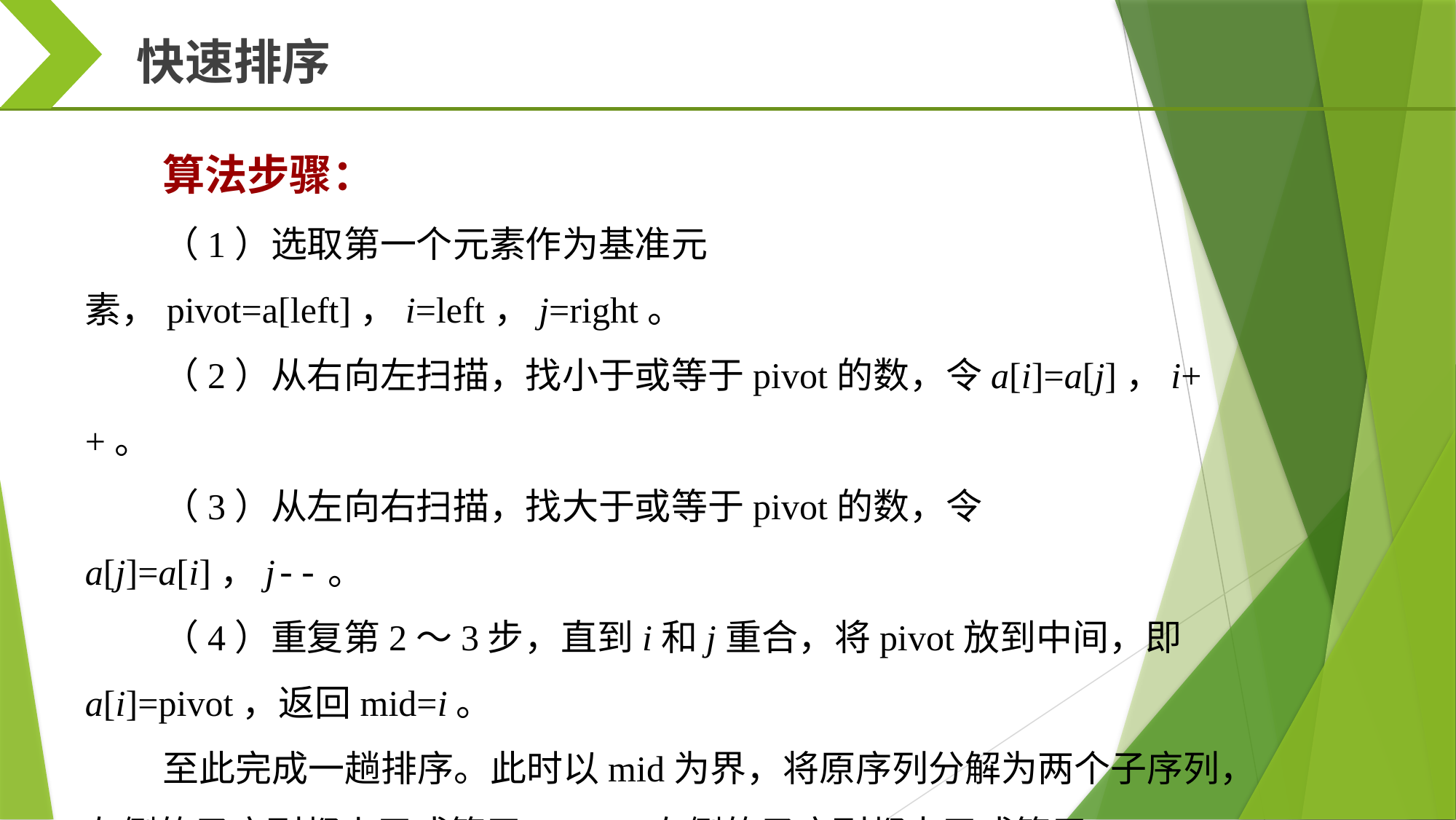

快速排序
算法步骤：
（1）选取第一个元素作为基准元素，pivot=a[left]，i=left，j=right。
（2）从右向左扫描，找小于或等于pivot的数，令a[i]=a[j]，i++。
（3）从左向右扫描，找大于或等于pivot的数，令a[j]=a[i]，j--。
（4）重复第2～3步，直到i和j重合，将pivot放到中间，即a[i]=pivot，返回mid=i。
至此完成一趟排序。此时以mid为界，将原序列分解为两个子序列，左侧的子序列都小于或等于pivot，右侧的子序列都大于或等于pivot。接着分别对这两个子序列进行快速排序。